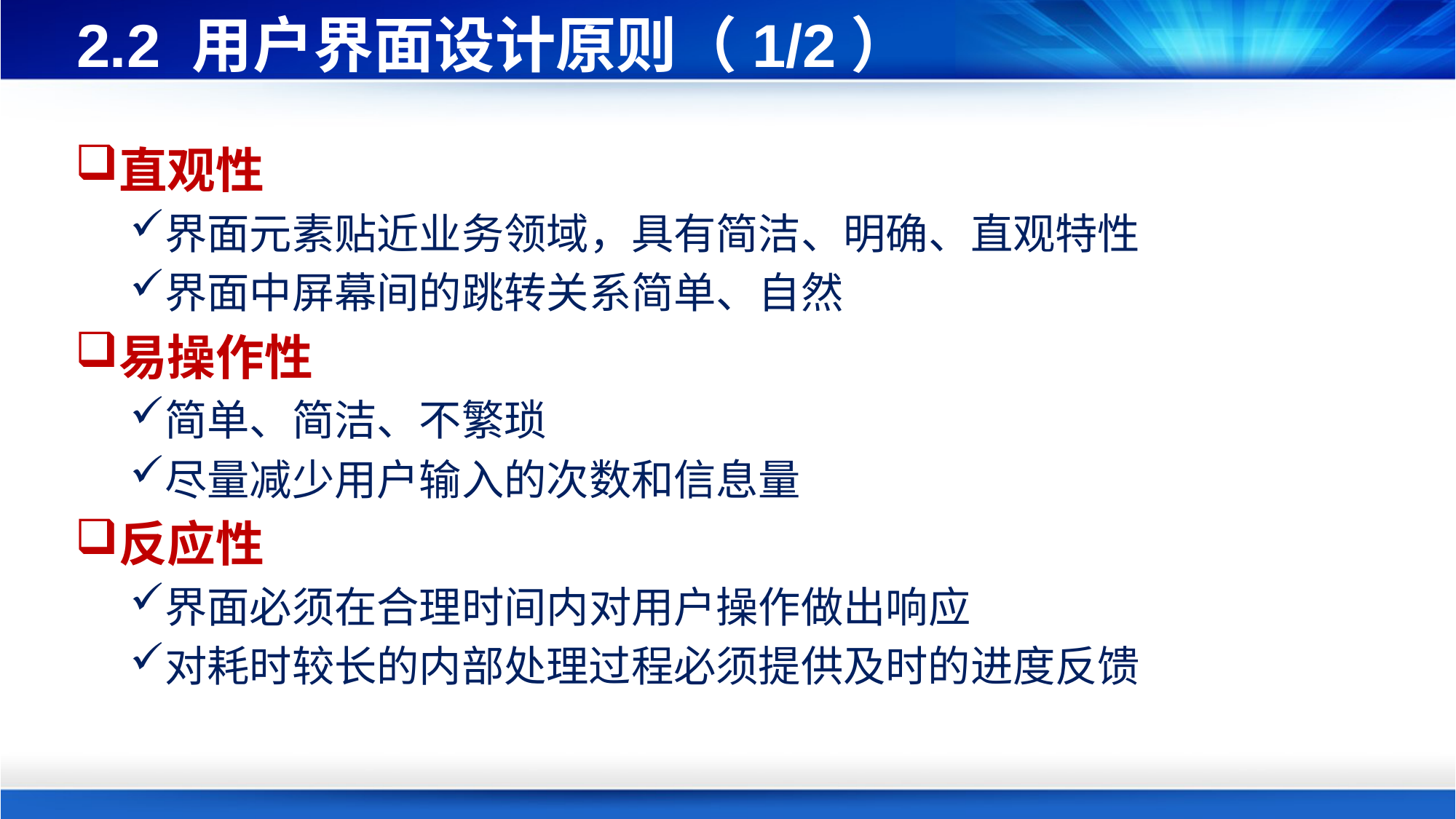

# 2.2 用户界面设计原则（1/2）
直观性
界面元素贴近业务领域，具有简洁、明确、直观特性
界面中屏幕间的跳转关系简单、自然
易操作性
简单、简洁、不繁琐
尽量减少用户输入的次数和信息量
反应性
界面必须在合理时间内对用户操作做出响应
对耗时较长的内部处理过程必须提供及时的进度反馈